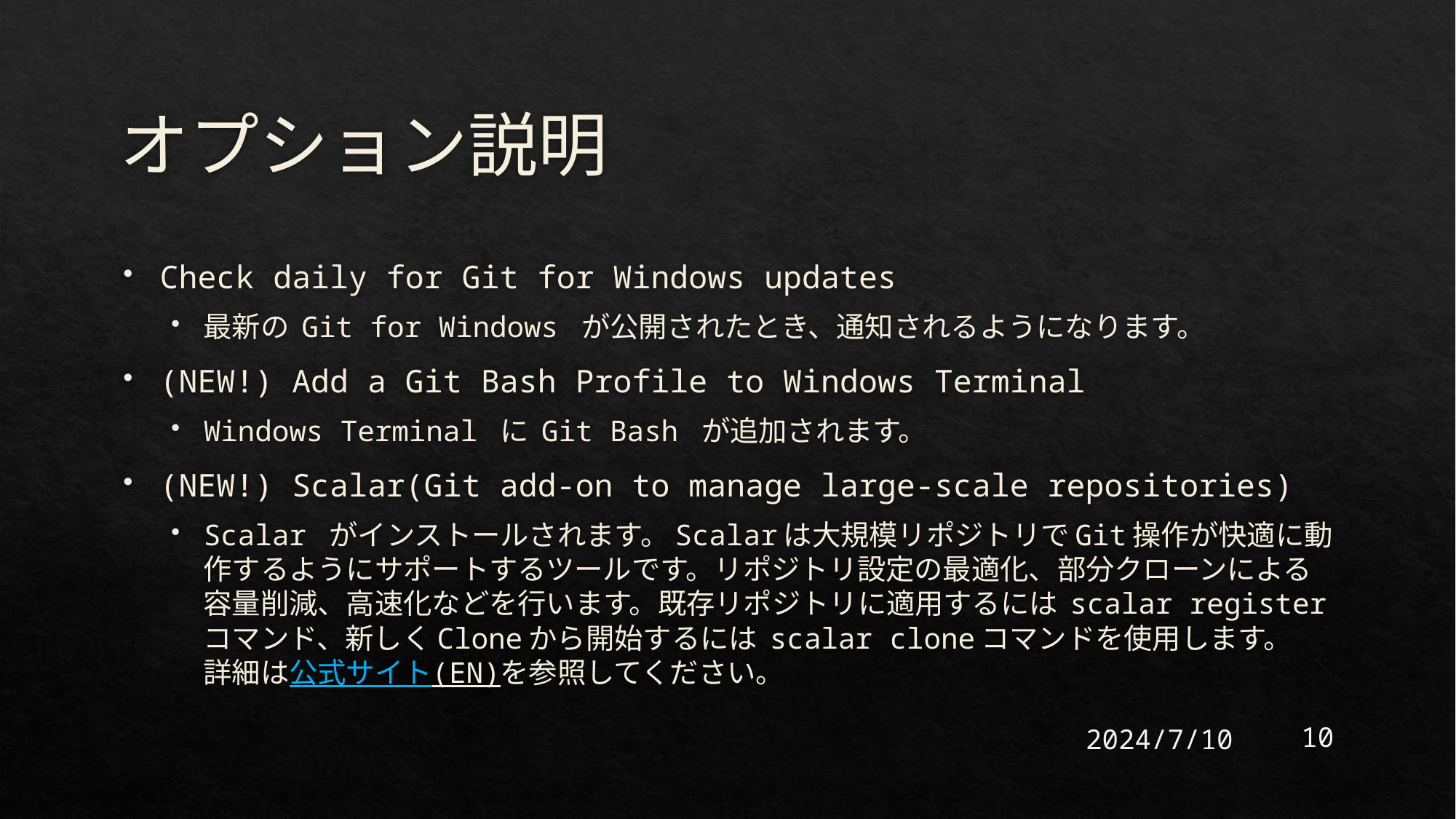

# オプション説明
Check daily for Git for Windows updates
最新の Git for Windows が公開されたとき、通知されるようになります。
(NEW!) Add a Git Bash Profile to Windows Terminal
Windows Terminal に Git Bash が追加されます。
(NEW!) Scalar(Git add-on to manage large-scale repositories)
Scalar がインストールされます。Scalarは大規模リポジトリでGit操作が快適に動作するようにサポートするツールです。リポジトリ設定の最適化、部分クローンによる容量削減、高速化などを行います。既存リポジトリに適用するには scalar registerコマンド、新しくCloneから開始するには scalar cloneコマンドを使用します。
詳細は公式サイト(EN)を参照してください。
2024/7/10
10